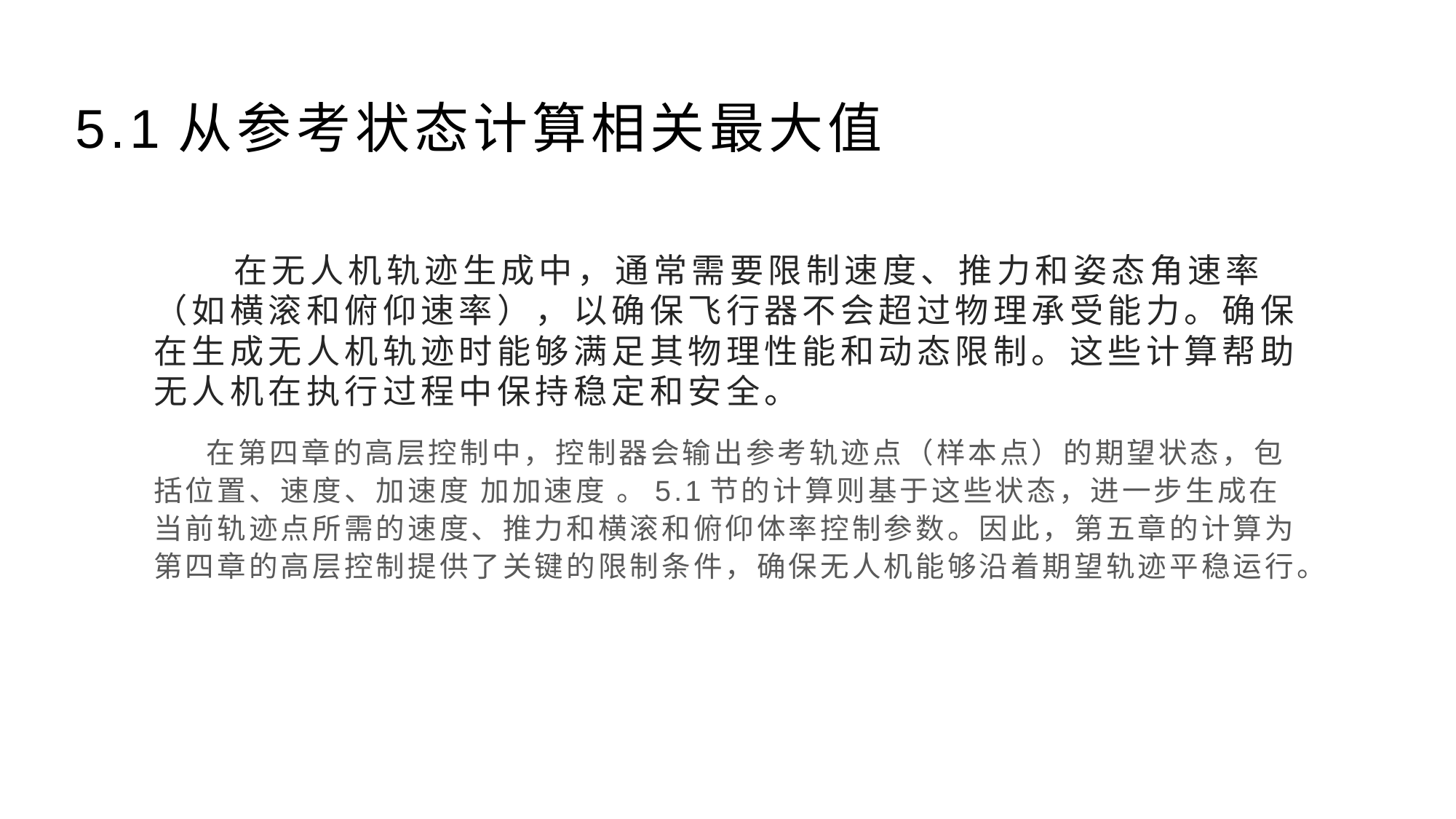

5.1从参考状态计算相关最大值

# 在无人机轨迹生成中，通常需要限制速度、推力和姿态角速率（如横滚和俯仰速率），以确保飞行器不会超过物理承受能力。确保在生成无人机轨迹时能够满足其物理性能和动态限制。这些计算帮助无人机在执行过程中保持稳定和安全。
     在第四章的高层控制中，控制器会输出参考轨迹点（样本点）的期望状态，包括位置、速度、加速度 加加速度 。5.1节的计算则基于这些状态，进一步生成在当前轨迹点所需的速度、推力和横滚和俯仰体率控制参数。因此，第五章的计算为第四章的高层控制提供了关键的限制条件，确保无人机能够沿着期望轨迹平稳运行。